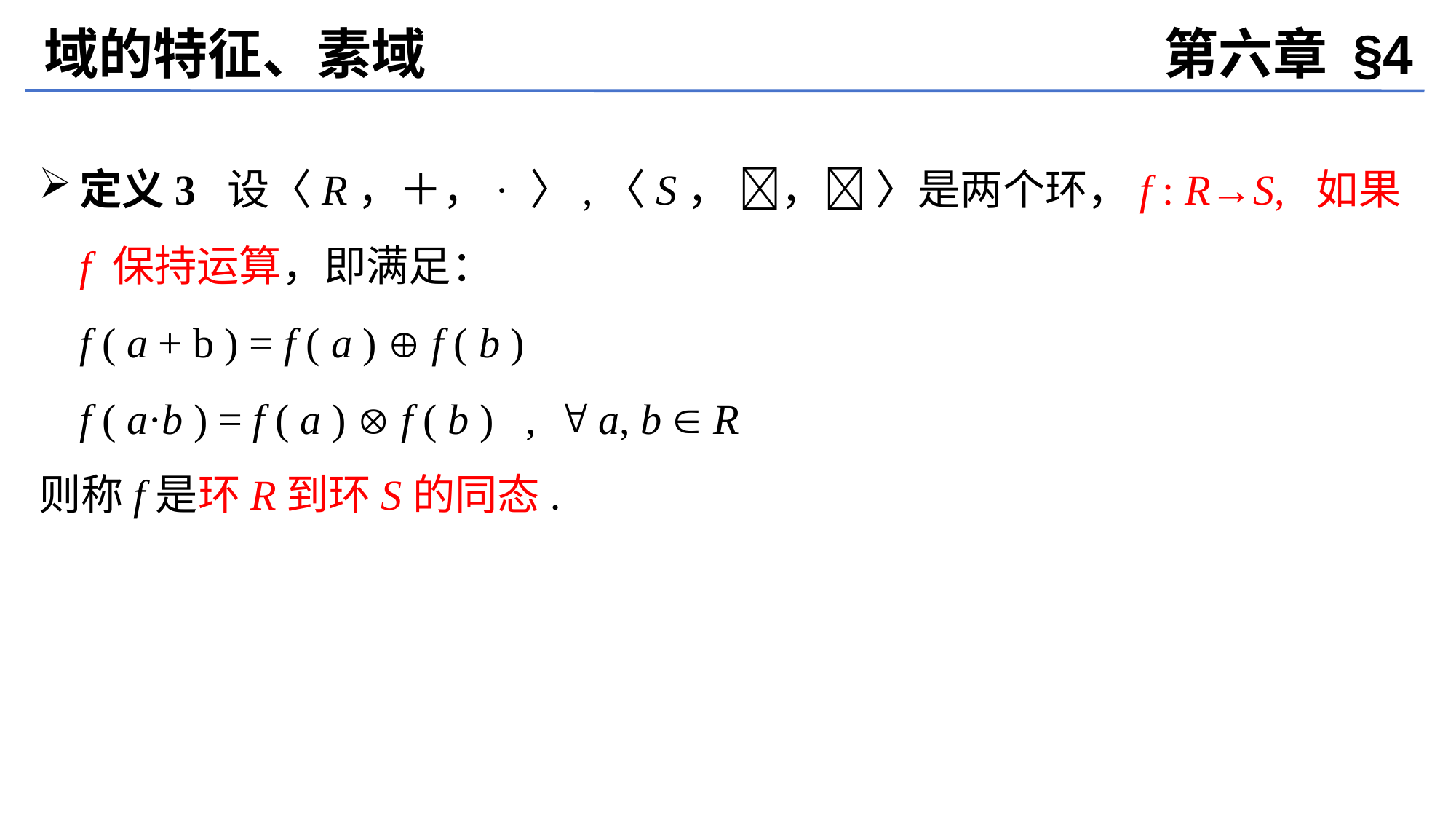

域的特征、素域
第六章 §4
定义3  设〈R，＋，· 〉,〈S， ⊕，⊗ 〉是两个环，f : R→S,  如果f 保持运算，即满足：
	f ( a + b ) = f ( a ) ⊕ f ( b )
	f ( a·b ) = f ( a ) ⊗ f ( b )   ,  ∀ a, b ∈ R
则称f是环R到环S的同态.